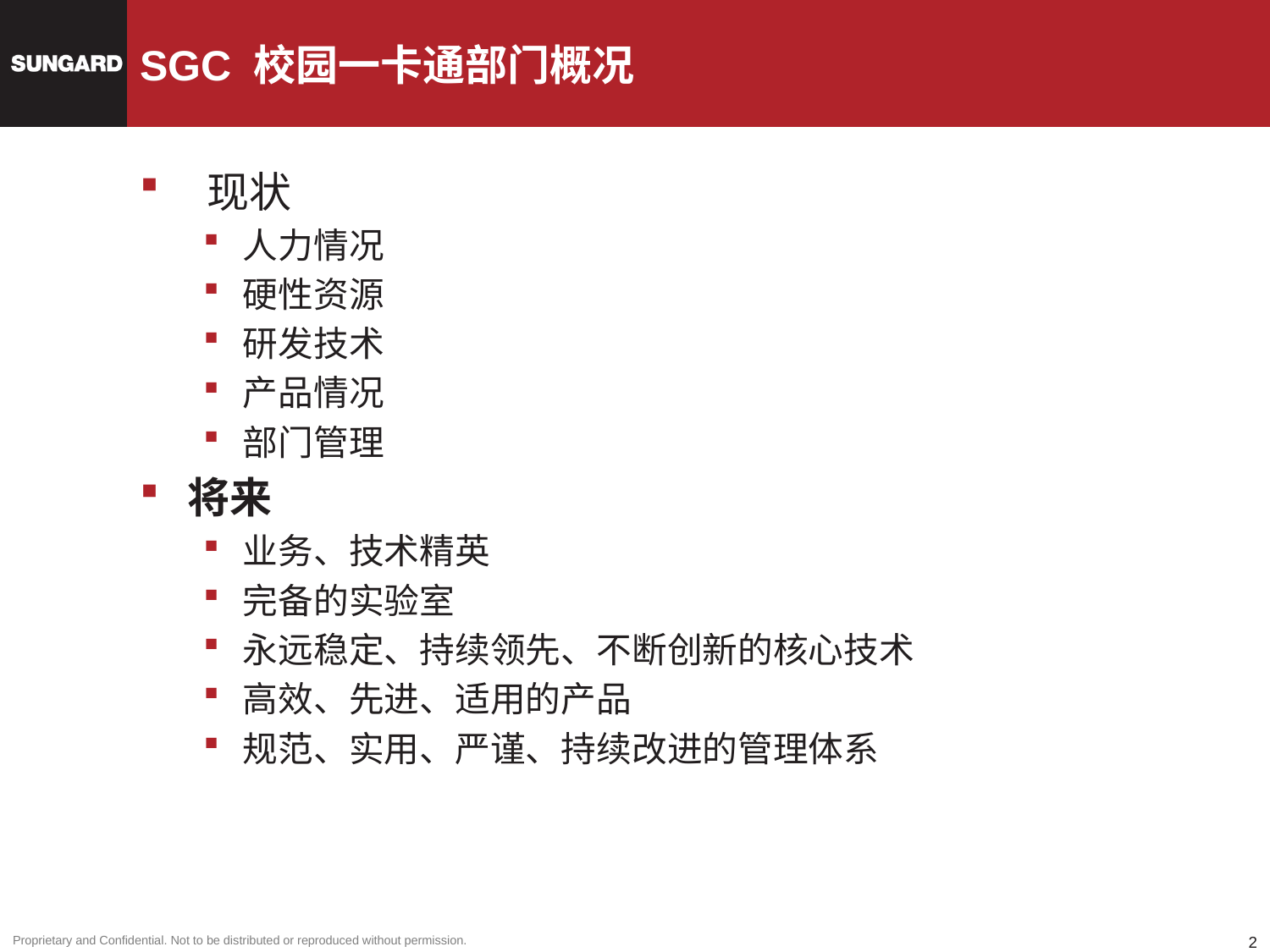

# SGC 校园一卡通部门概况
 现状
人力情况
硬性资源
研发技术
产品情况
部门管理
将来
业务、技术精英
完备的实验室
永远稳定、持续领先、不断创新的核心技术
高效、先进、适用的产品
规范、实用、严谨、持续改进的管理体系
2